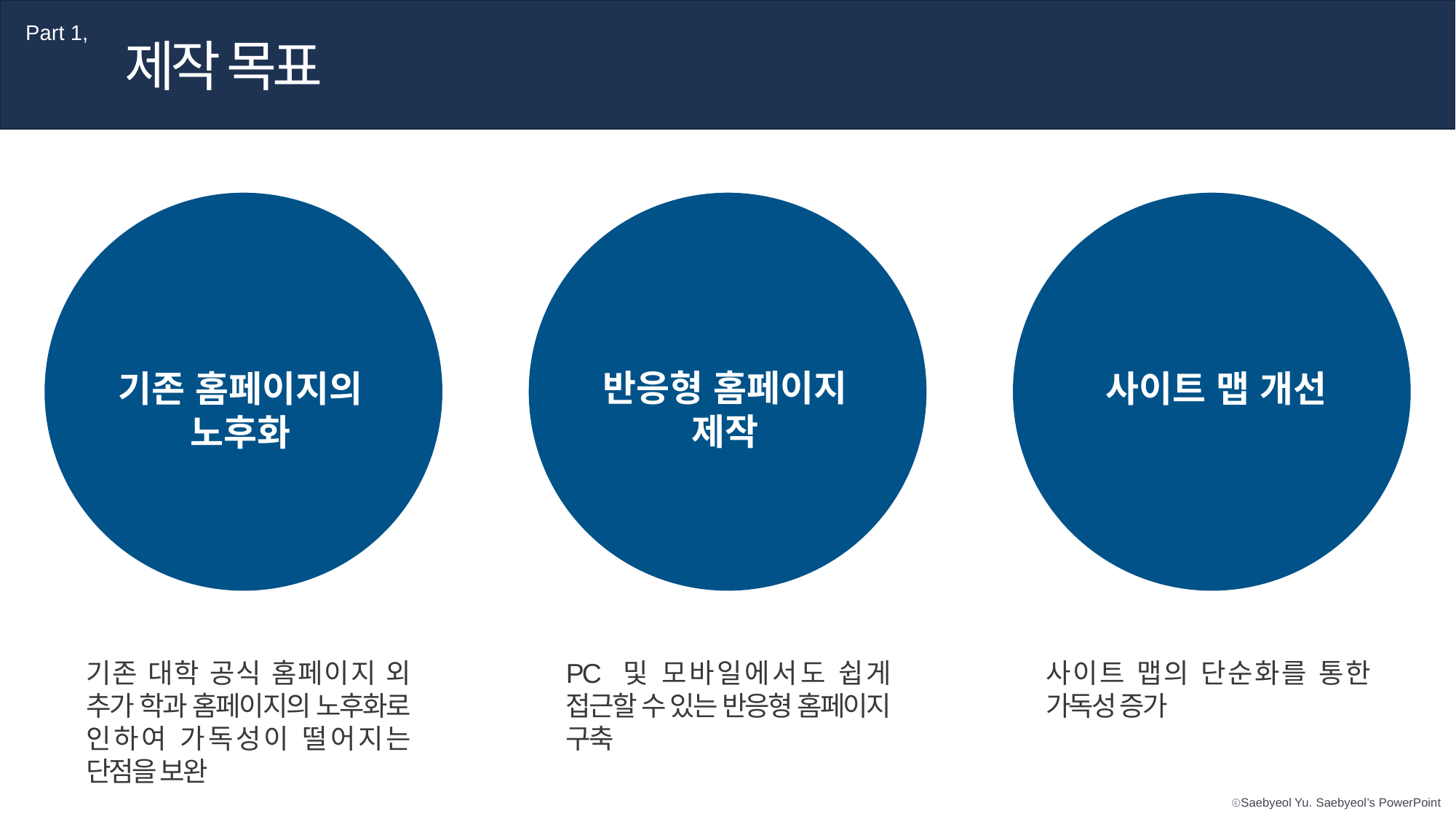

Part 1,
제작 목표

반응형 홈페이지 제작
기존 홈페이지의 노후화
사이트 맵 개선
기존 대학 공식 홈페이지 외 추가 학과 홈페이지의 노후화로 인하여 가독성이 떨어지는 단점을 보완
PC 및 모바일에서도 쉽게 접근할 수 있는 반응형 홈페이지 구축
사이트 맵의 단순화를 통한 가독성 증가